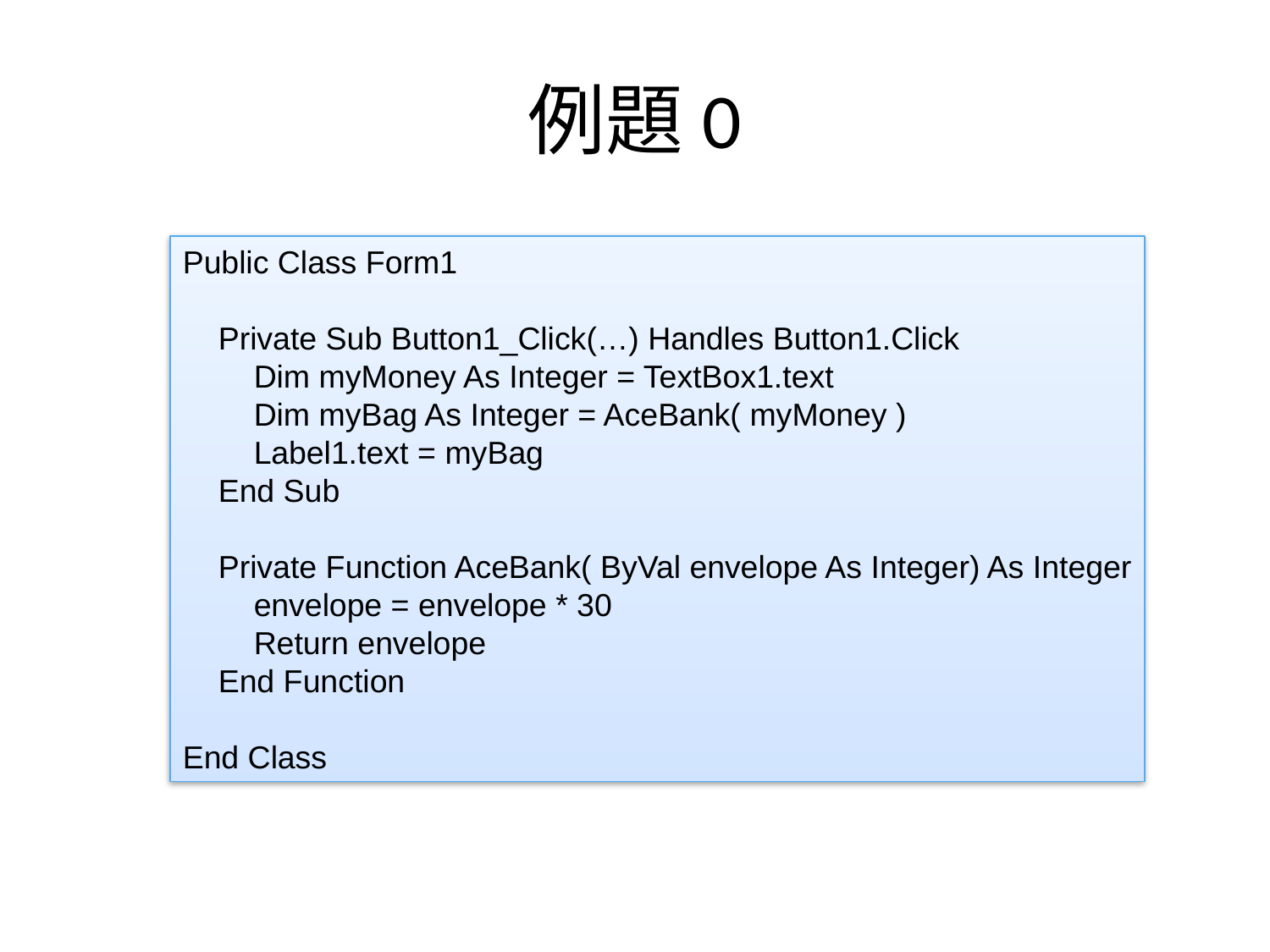

# 例題0
Public Class Form1

    Private Sub Button1_Click(…) Handles Button1.Click
        Dim myMoney As Integer = TextBox1.text
        Dim myBag As Integer = AceBank( myMoney )
        Label1.text = myBag
    End Sub

    Private Function AceBank( ByVal envelope As Integer) As Integer
        envelope = envelope * 30
        Return envelope
    End Function

End Class